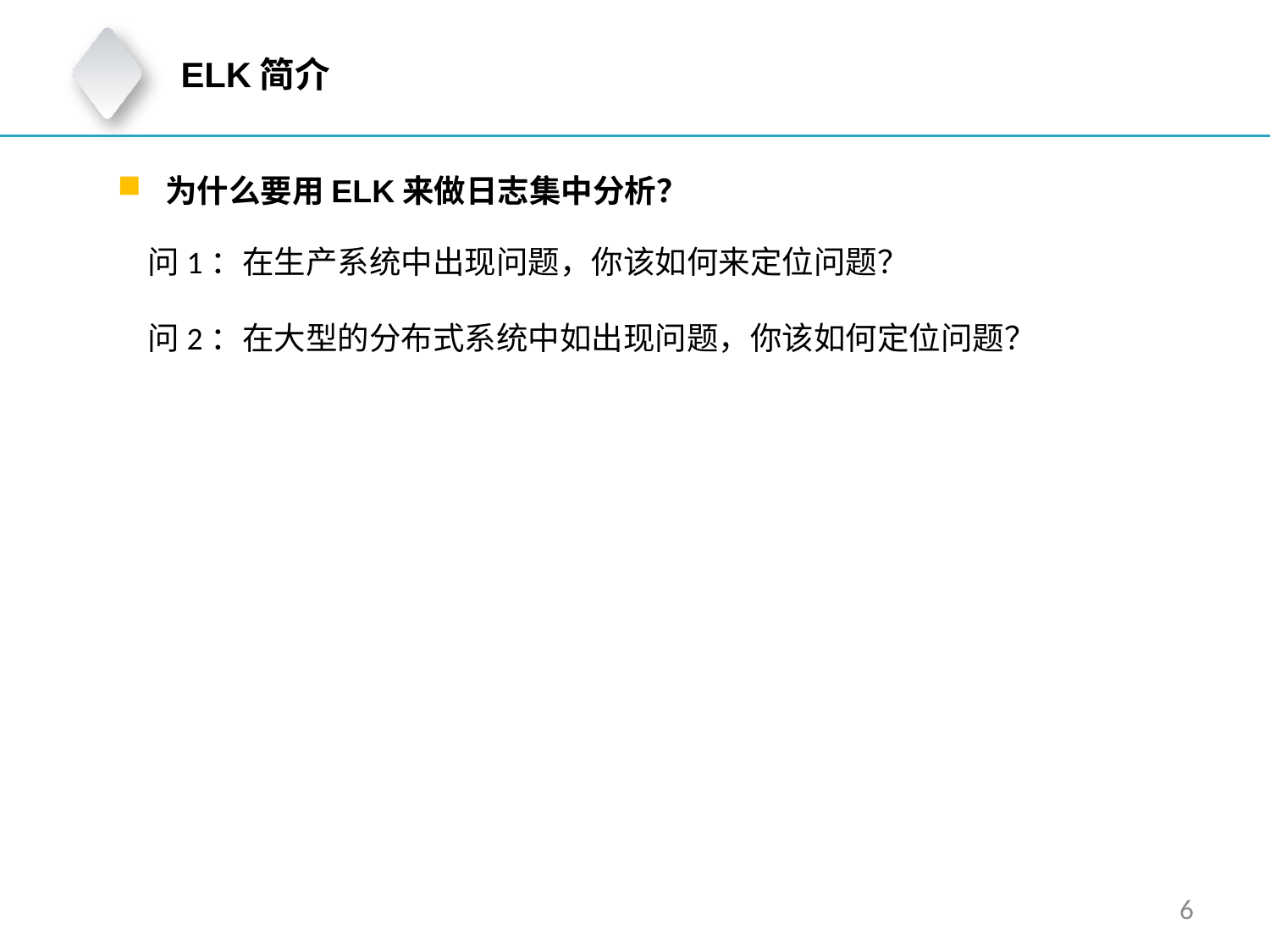

ELK简介
为什么要用ELK来做日志集中分析？
问1：在生产系统中出现问题，你该如何来定位问题？

问2：在大型的分布式系统中如出现问题，你该如何定位问题？
6